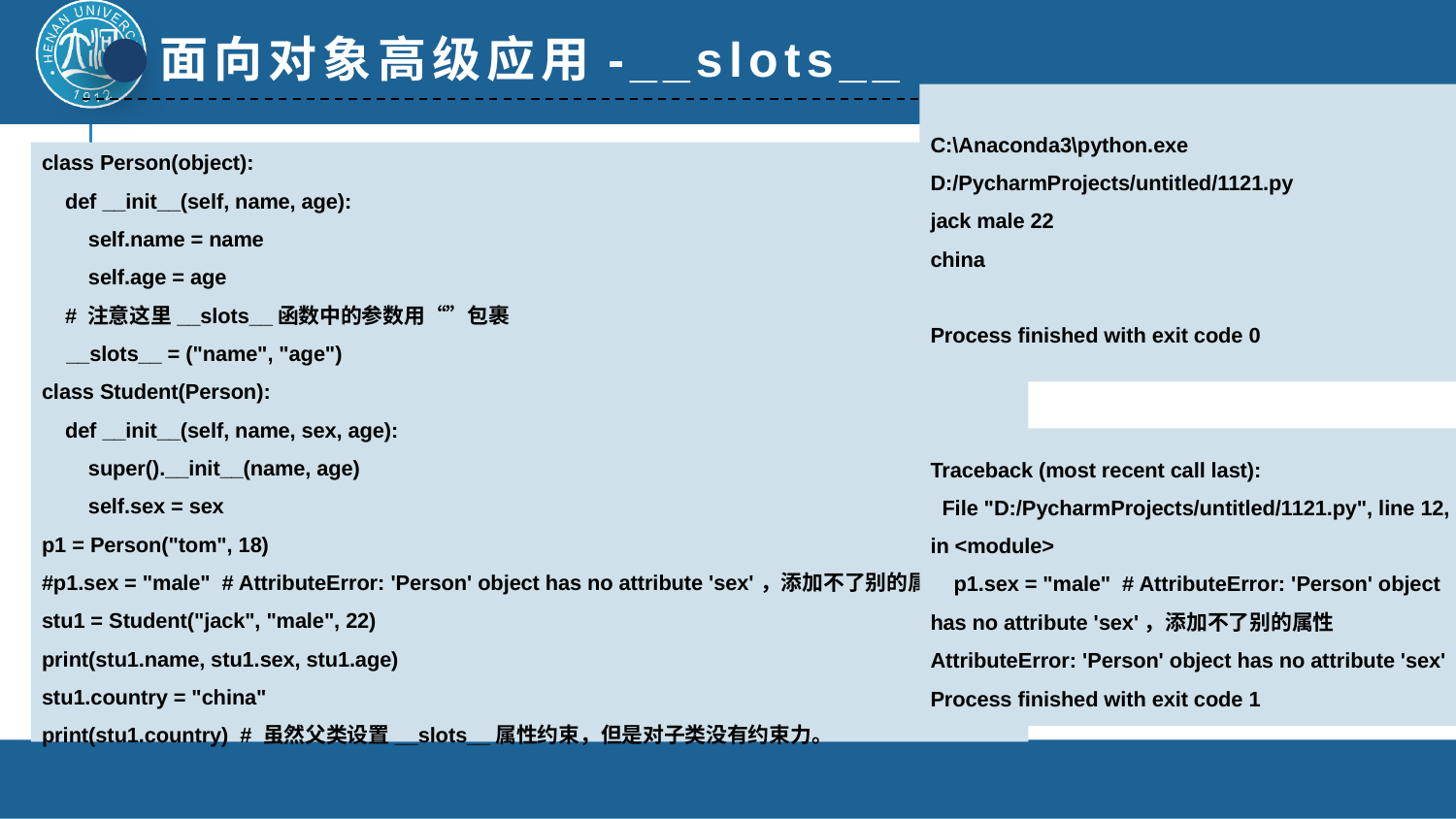

面向对象高级应用-__slots__

C:\Anaconda3\python.exe D:/PycharmProjects/untitled/1121.py
jack male 22
china

Process finished with exit code 0
class Person(object):
    def __init__(self, name, age):
        self.name = name
        self.age = age
    # 注意这里__slots__函数中的参数用“”包裹
    __slots__ = ("name", "age")
class Student(Person):
    def __init__(self, name, sex, age):
        super().__init__(name, age)
        self.sex = sex
p1 = Person("tom", 18)
#p1.sex = "male"  # AttributeError: 'Person' object has no attribute 'sex'，添加不了别的属性
stu1 = Student("jack", "male", 22)
print(stu1.name, stu1.sex, stu1.age)
stu1.country = "china"
print(stu1.country)  # 虽然父类设置__slots__属性约束，但是对子类没有约束力。
Traceback (most recent call last):
  File "D:/PycharmProjects/untitled/1121.py", line 12, in <module>
    p1.sex = "male"  # AttributeError: 'Person' object has no attribute 'sex'，添加不了别的属性
AttributeError: 'Person' object has no attribute 'sex'
Process finished with exit code 1